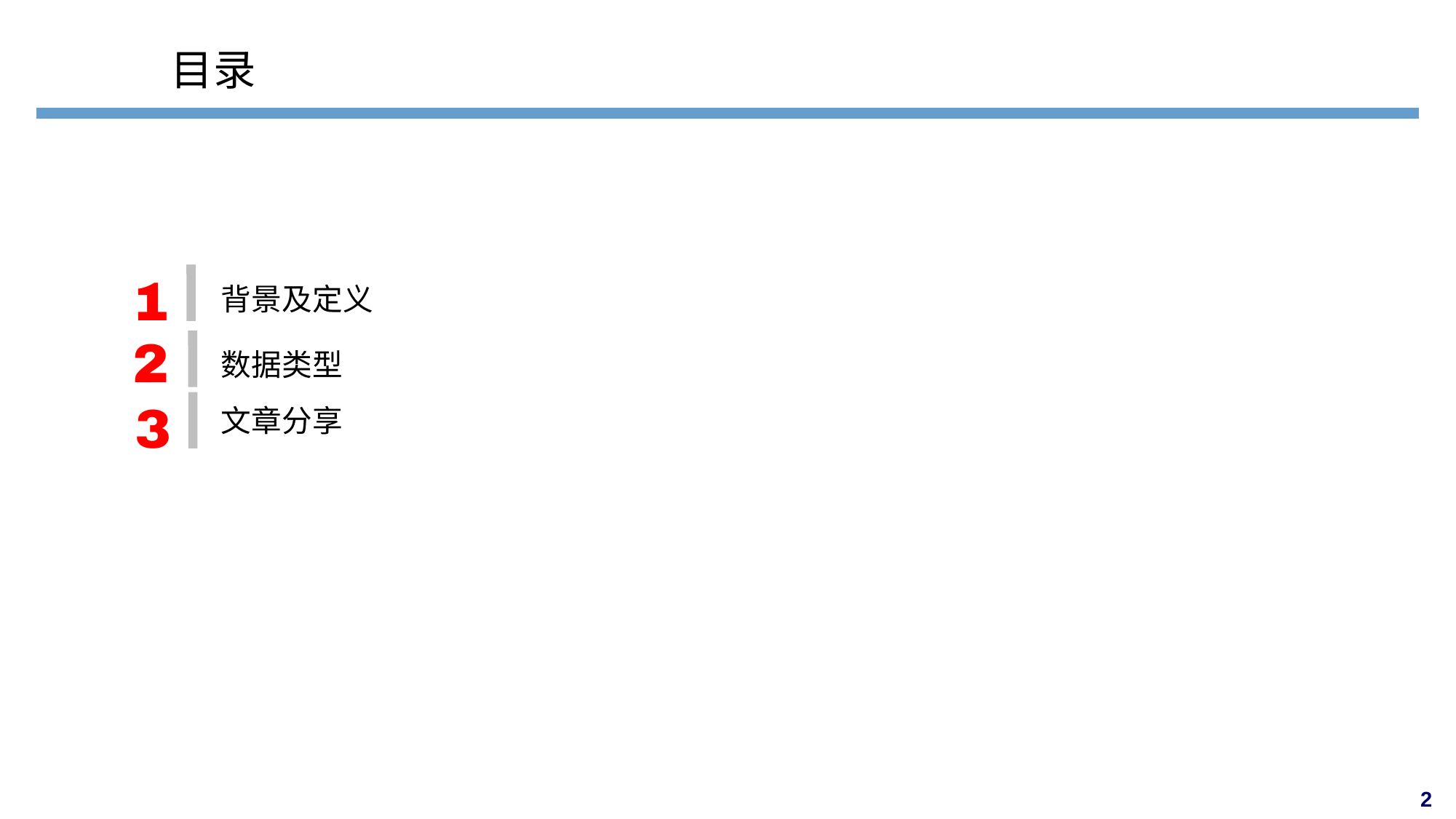

目录
1

背景及定义
2

数据类型
3

文章分享
2